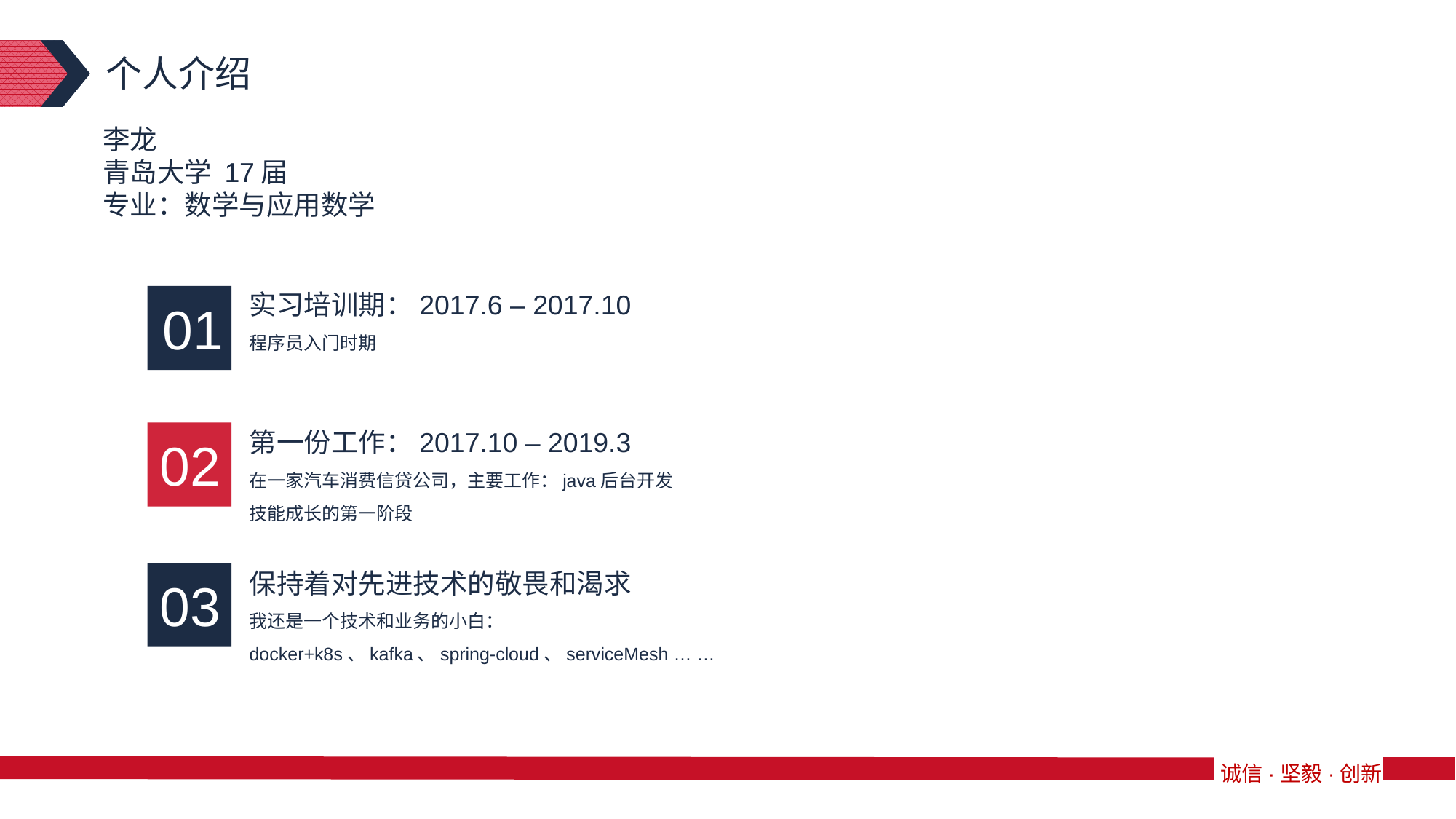

个人介绍
李龙
青岛大学 17届
专业：数学与应用数学
实习培训期：2017.6 – 2017.10
程序员入门时期

01
第一份工作：2017.10 – 2019.3
在一家汽车消费信贷公司，主要工作：java后台开发
技能成长的第一阶段

02
保持着对先进技术的敬畏和渴求
我还是一个技术和业务的小白：docker+k8s、kafka、spring-cloud、serviceMesh … …

03
诚信·坚毅·创新